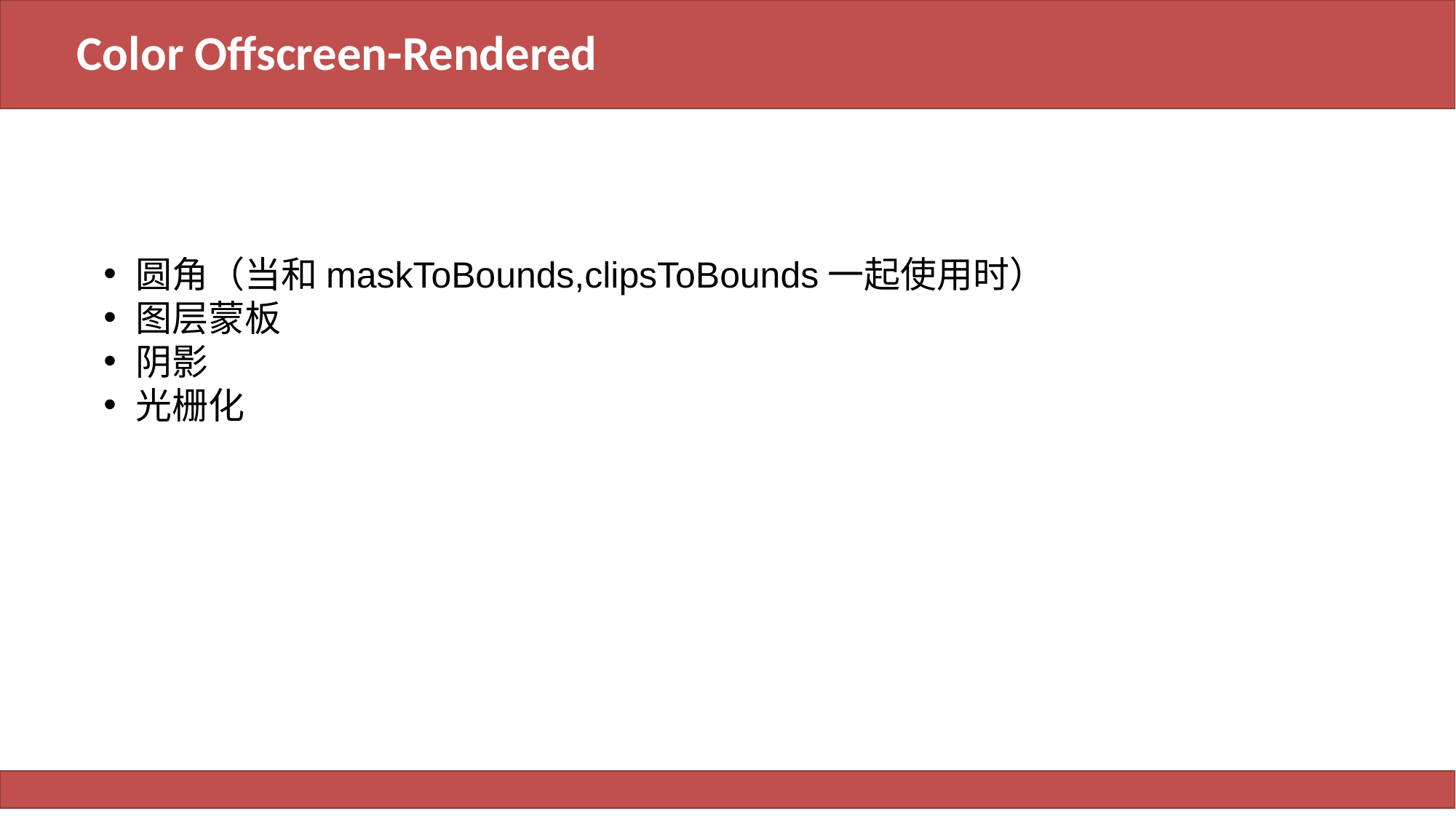

# Color Offscreen-Rendered
圆角（当和maskToBounds,clipsToBounds一起使用时）
图层蒙板
阴影
光栅化